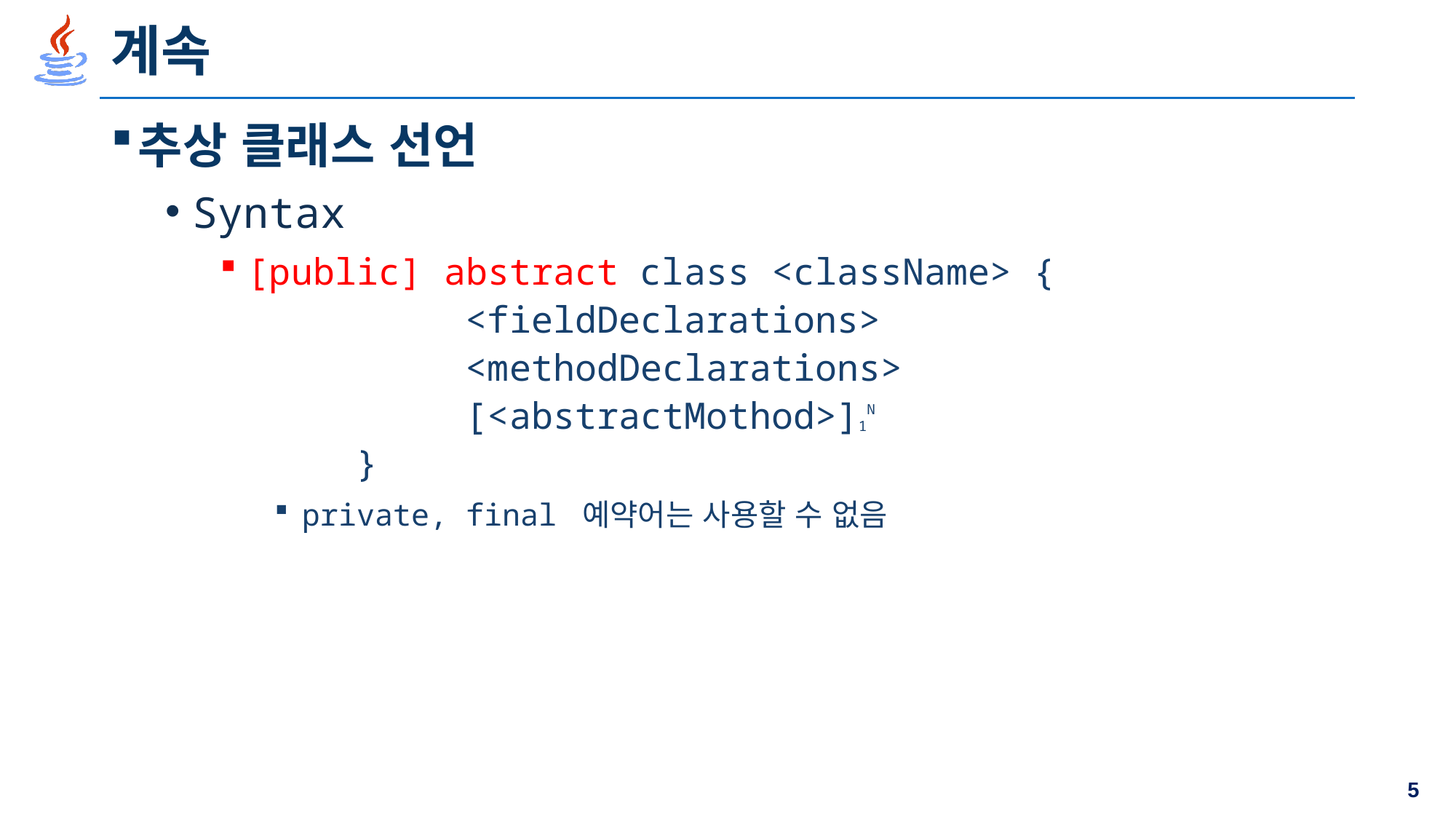

# 계속
추상 클래스 선언
Syntax
[public] abstract class <className> {
		<fieldDeclarations>
		<methodDeclarations>
 		[<abstractMothod>]1N
	}
private, final 예약어는 사용할 수 없음
5